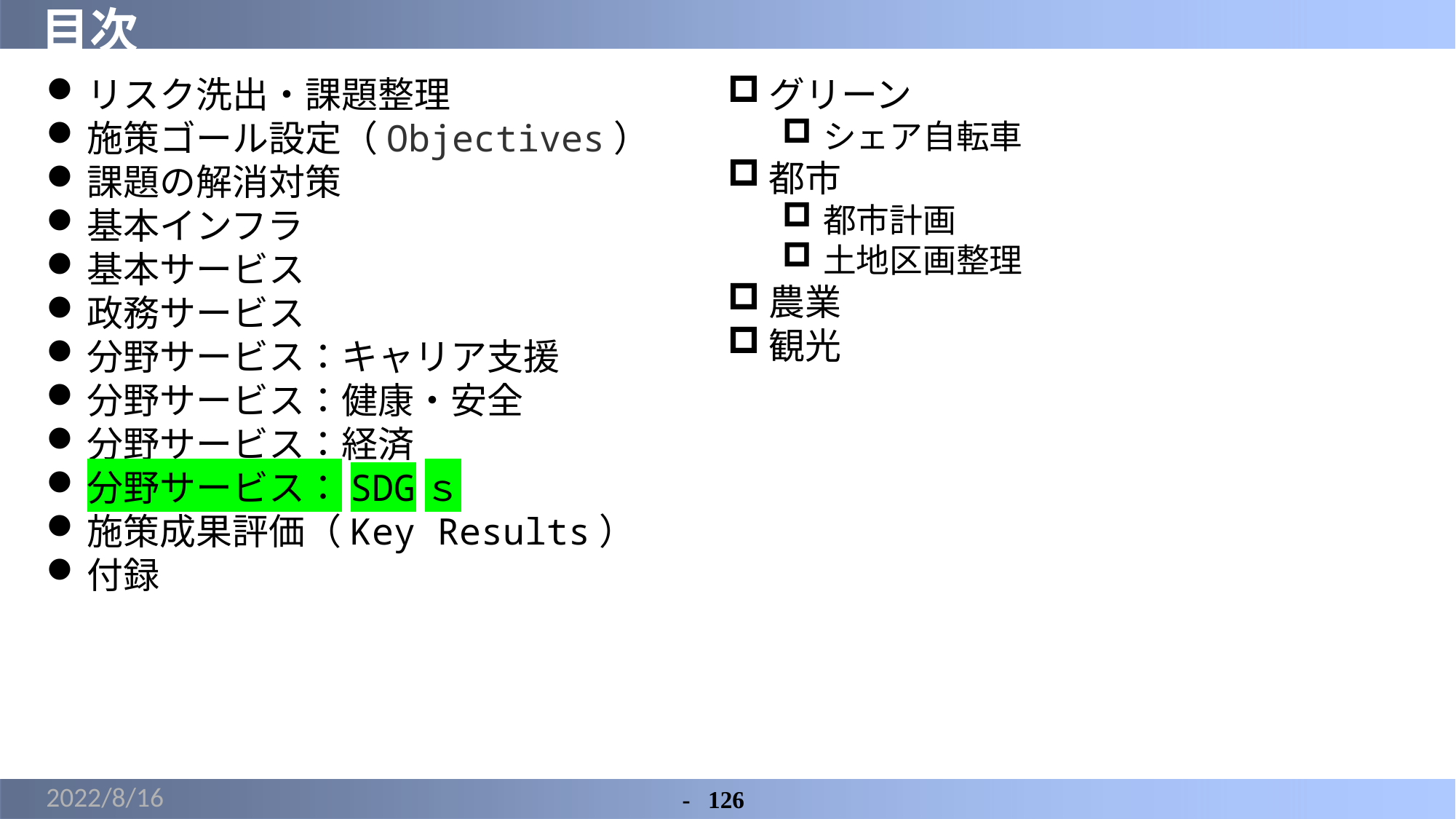

# 目次
リスク洗出・課題整理
施策ゴール設定（Objectives）
課題の解消対策
基本インフラ
基本サービス
政務サービス
分野サービス：キャリア支援
分野サービス：健康・安全
分野サービス：経済
分野サービス：SDGｓ
施策成果評価（Key Results）
付録
グリーン
シェア自転車
都市
都市計画
土地区画整理
農業
観光

2022/8/16
-	126　-